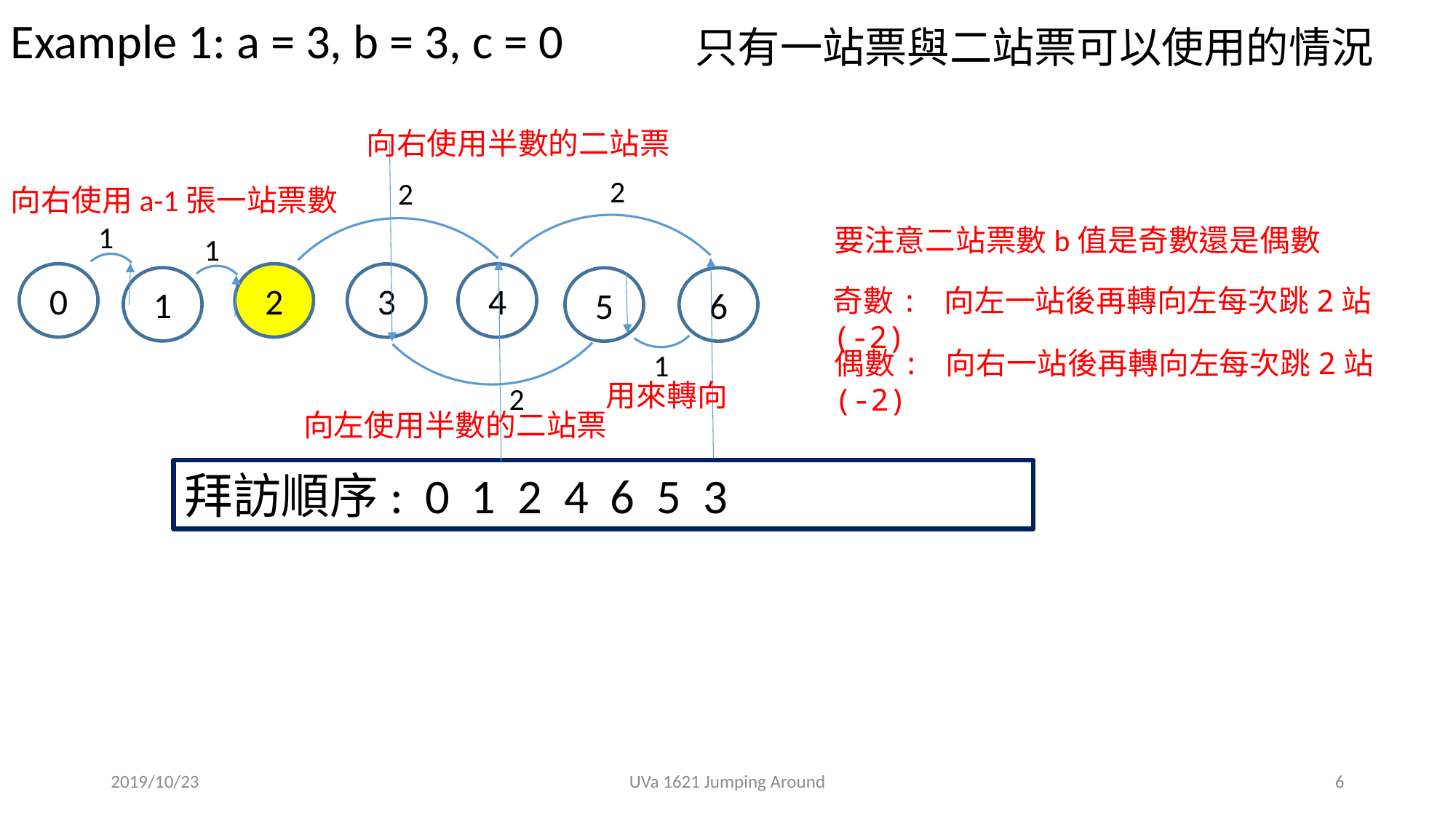

Example 1: a = 3, b = 3, c = 0
只有一站票與二站票可以使用的情況

向右使用半數的二站票
2
2
向右使用a-1張一站票數
1

要注意二站票數b值是奇數還是偶數

1

0
2
3
4

1
5
6
奇數: 向左一站後再轉向左每次跳2站(-2)
偶數: 向右一站後再轉向左每次跳2站(-2)
1
用來轉向
2
向左使用半數的二站票
拜訪順序:  0  1  2  4  6  5  3
2019/10/23
UVa 1621 Jumping Around
6